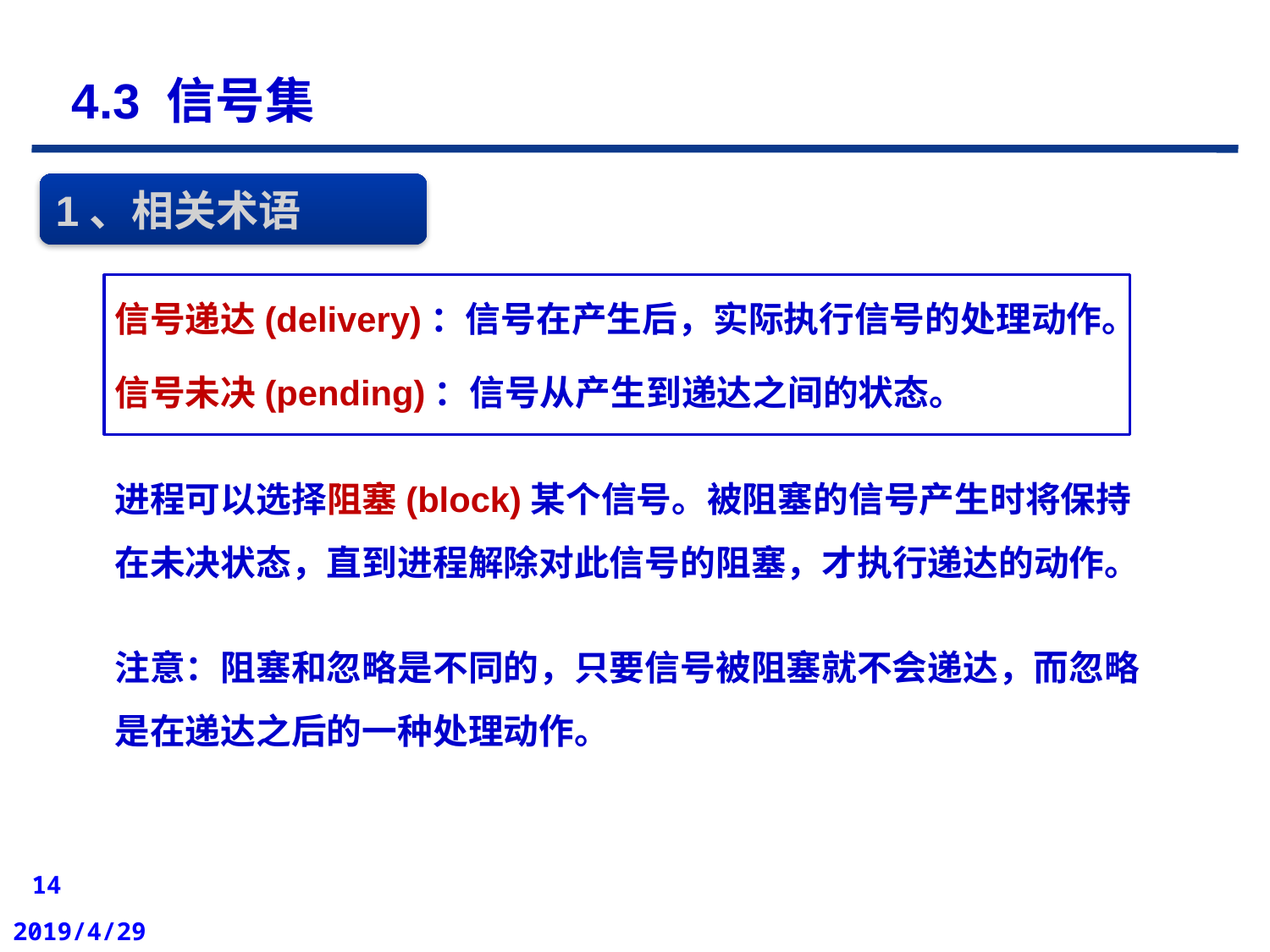

4.3 信号集
1、相关术语
信号递达(delivery)：信号在产生后，实际执行信号的处理动作。
信号未决(pending)：信号从产生到递达之间的状态。
进程可以选择阻塞(block)某个信号。被阻塞的信号产生时将保持在未决状态，直到进程解除对此信号的阻塞，才执行递达的动作。
注意：阻塞和忽略是不同的，只要信号被阻塞就不会递达，而忽略是在递达之后的一种处理动作。